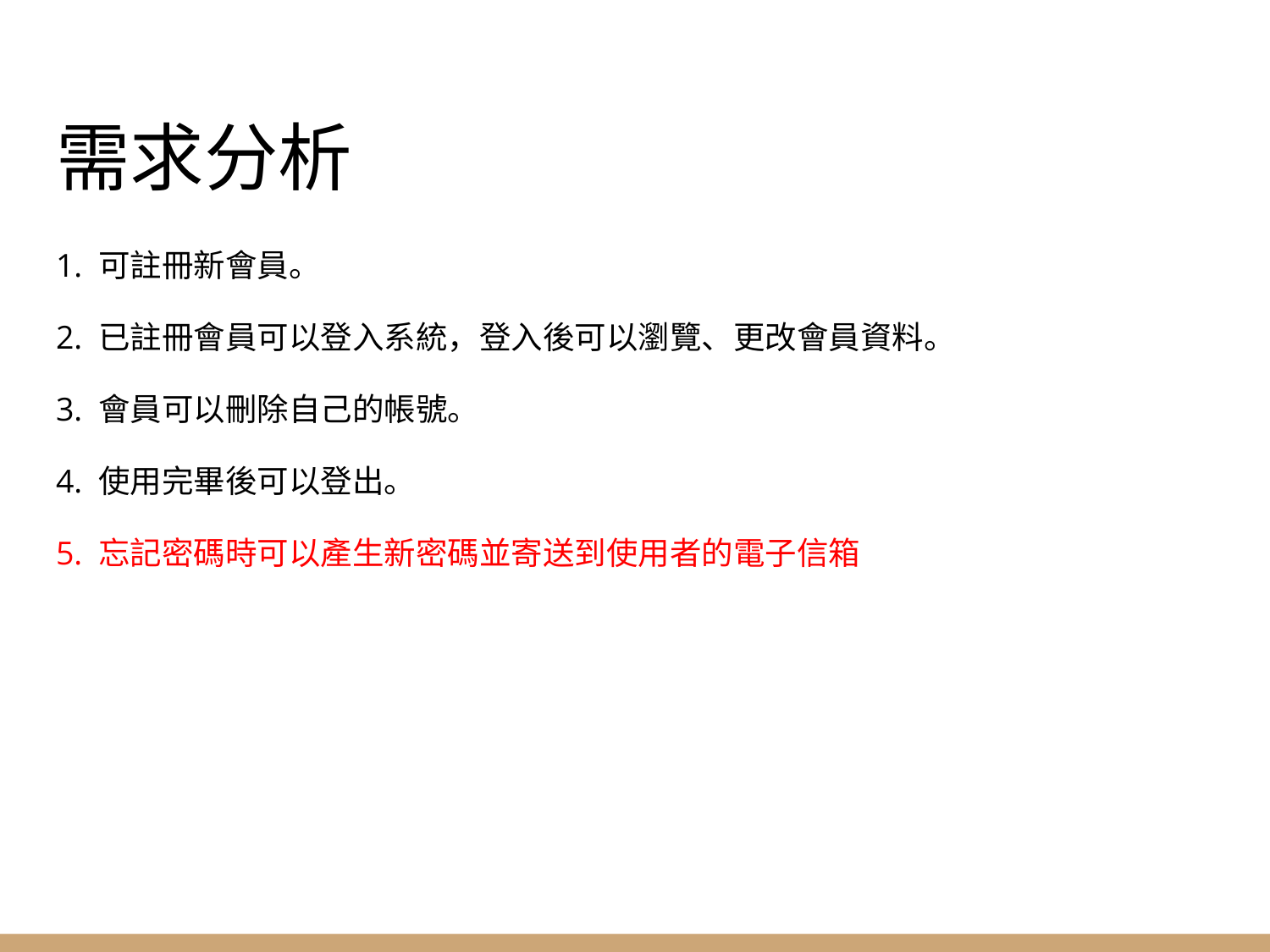

# 需求分析
1. 可註冊新會員。
2. 已註冊會員可以登入系統，登入後可以瀏覽、更改會員資料。
3. 會員可以刪除自己的帳號。
4. 使用完畢後可以登出。
5. 忘記密碼時可以產生新密碼並寄送到使用者的電子信箱